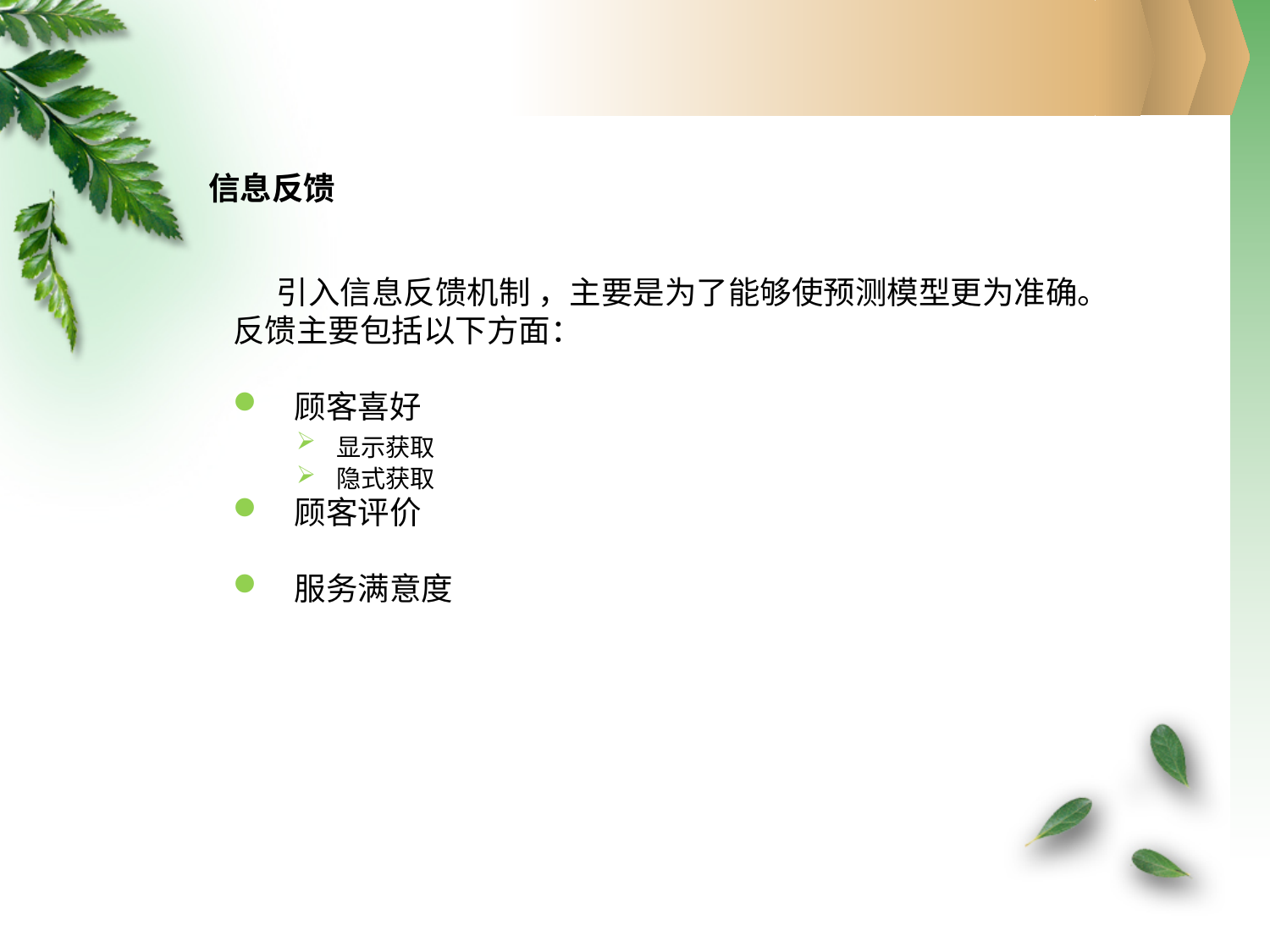

信息反馈
     引入信息反馈机制 ，主要是为了能够使预测模型更为准确。
反馈主要包括以下方面：

  顾客喜好
显示获取
隐式获取
  顾客评价

  服务满意度